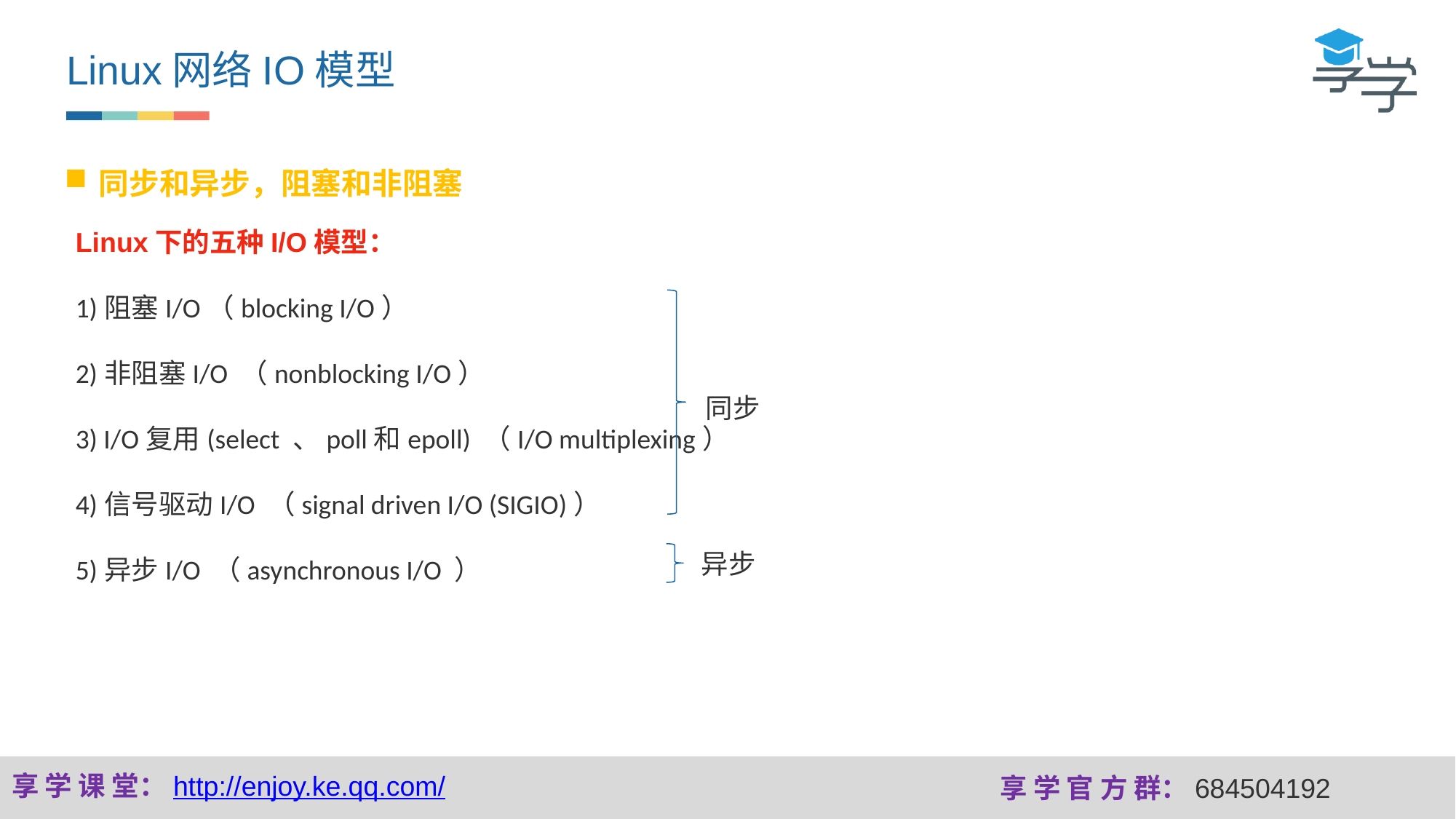

Linux网络IO模型

同步和异步，阻塞和非阻塞
Linux下的五种I/O模型：

1)阻塞I/O（blocking I/O）
2)非阻塞I/O （nonblocking I/O）
3) I/O复用(select 、poll和epoll) （I/O multiplexing）
4)信号驱动I/O （signal driven I/O (SIGIO)）
5)异步I/O （asynchronous I/O ）

同步
异步